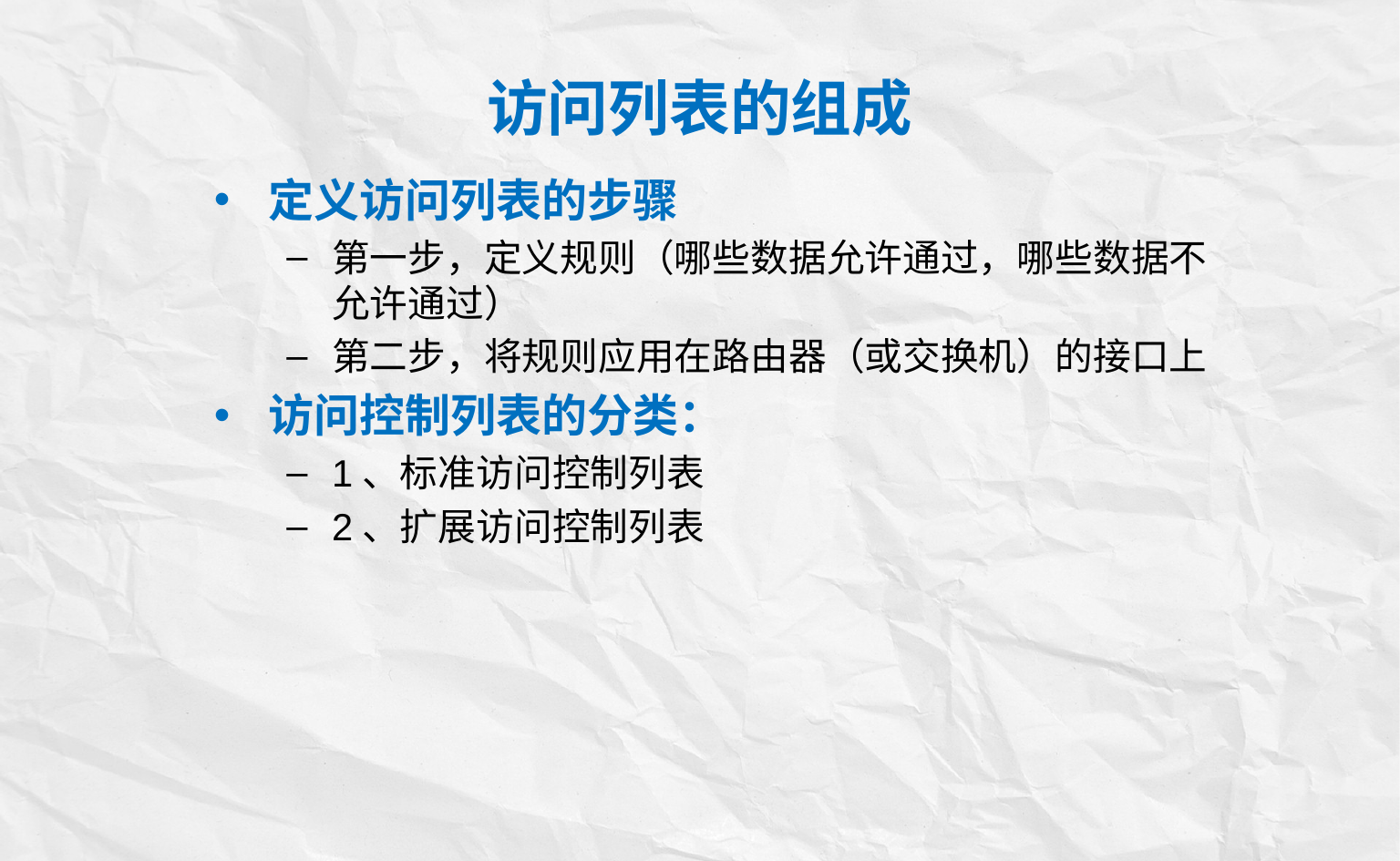

# 访问列表的组成
定义访问列表的步骤
第一步，定义规则（哪些数据允许通过，哪些数据不允许通过）
第二步，将规则应用在路由器（或交换机）的接口上
访问控制列表的分类：
1、标准访问控制列表
2、扩展访问控制列表

3